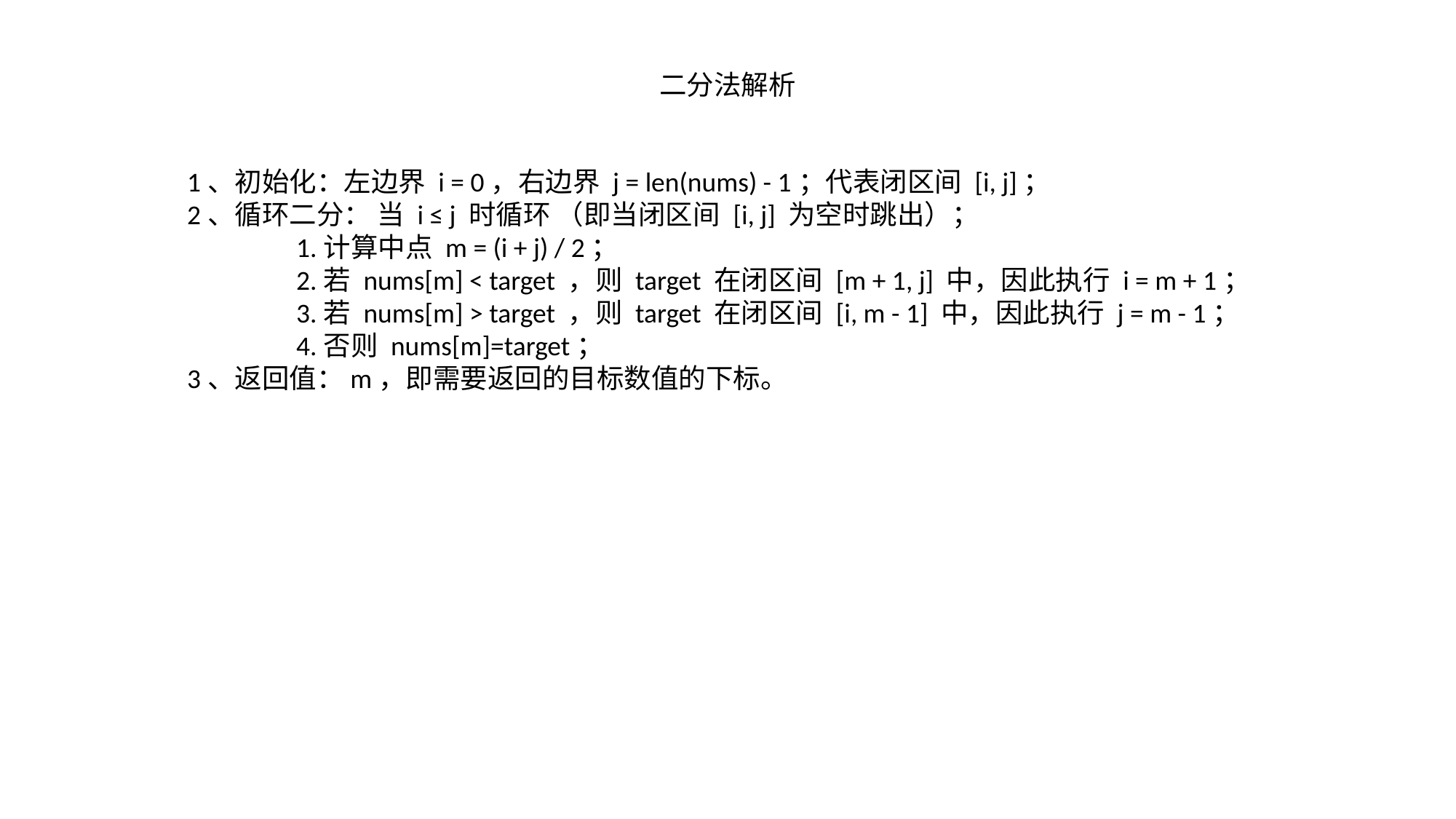

二分法解析
1、初始化：左边界 i = 0，右边界 j = len(nums) - 1；代表闭区间 [i, j]；
2、循环二分： 当 i ≤ j 时循环 （即当闭区间 [i, j] 为空时跳出）；
	1.计算中点 m = (i + j) / 2；
	2.若 nums[m] < target ，则 target 在闭区间 [m + 1, j] 中，因此执行 i = m + 1；
	3.若 nums[m] > target ，则 target 在闭区间 [i, m - 1] 中，因此执行 j = m - 1；
	4.否则 nums[m]=target；
3、返回值：m，即需要返回的目标数值的下标。